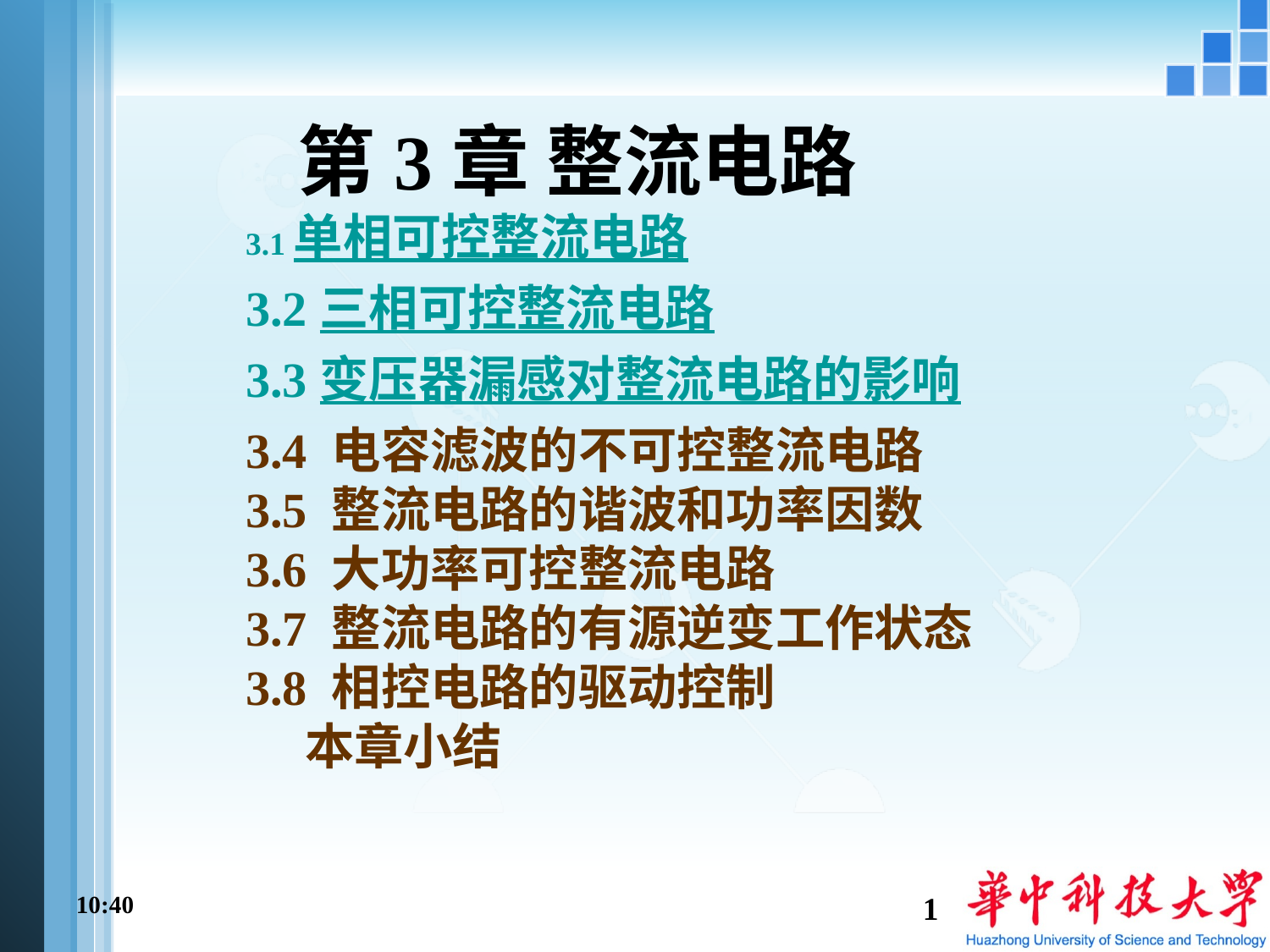

第3章 整流电路
                             3.1 单相可控整流电路
                   3.2 三相可控整流电路
                   3.3 变压器漏感对整流电路的影响
                   3.4 电容滤波的不可控整流电路
                   3.5 整流电路的谐波和功率因数
                   3.6 大功率可控整流电路
                   3.7 整流电路的有源逆变工作状态
                   3.8 相控电路的驱动控制
                         本章小结

10:40
1